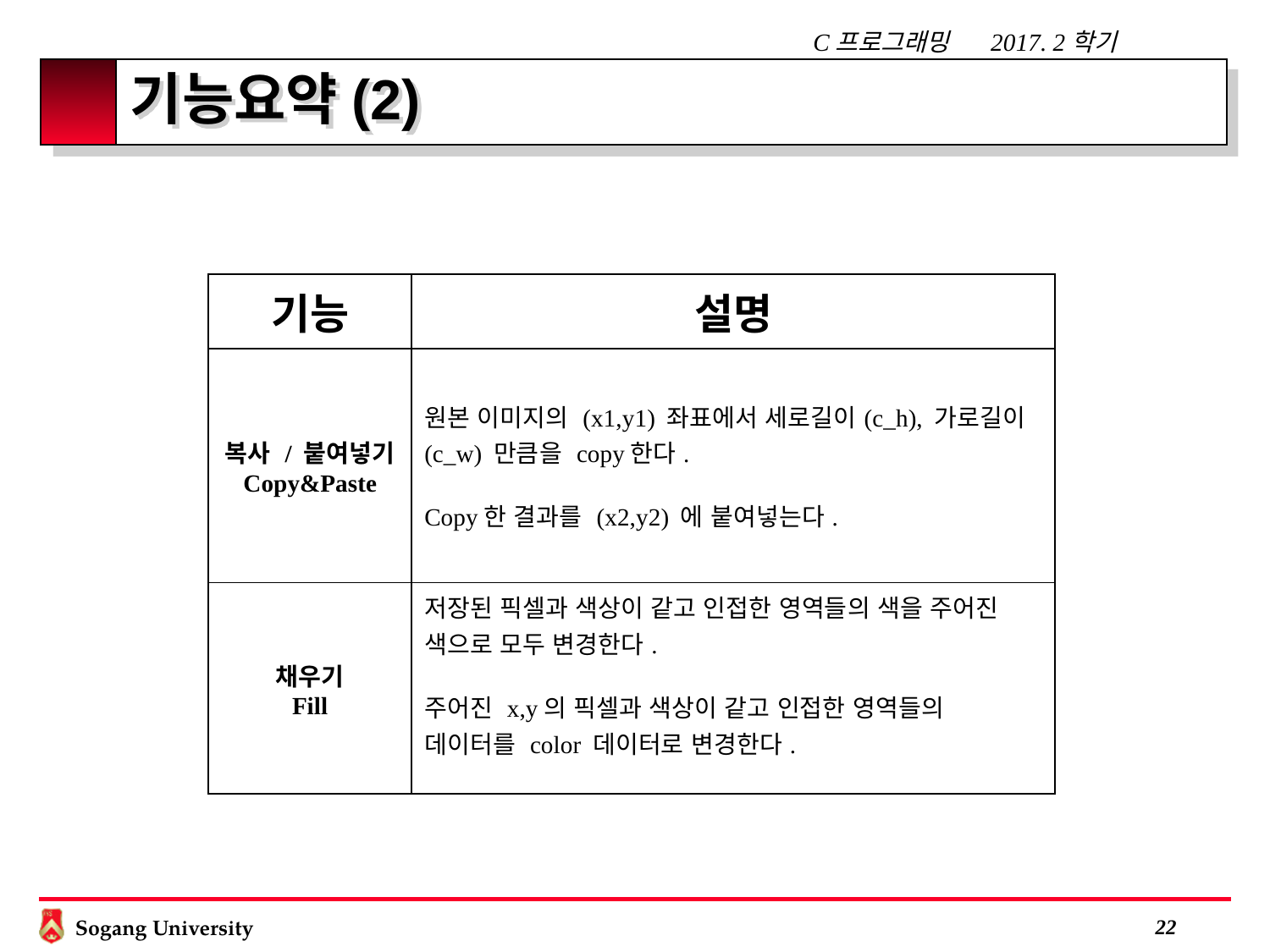

# 기능요약(2)

| 기능 | 설명 |
| --- | --- |
| 복사 / 붙여넣기 Copy&Paste | 원본 이미지의 (x1,y1) 좌표에서 세로길이(c\_h), 가로길이(c\_w) 만큼을 copy한다. Copy한 결과를 (x2,y2) 에 붙여넣는다. |
| 채우기 Fill | 저장된 픽셀과 색상이 같고 인접한 영역들의 색을 주어진 색으로 모두 변경한다. 주어진 x,y의 픽셀과 색상이 같고 인접한 영역들의 데이터를 color 데이터로 변경한다. |
 22